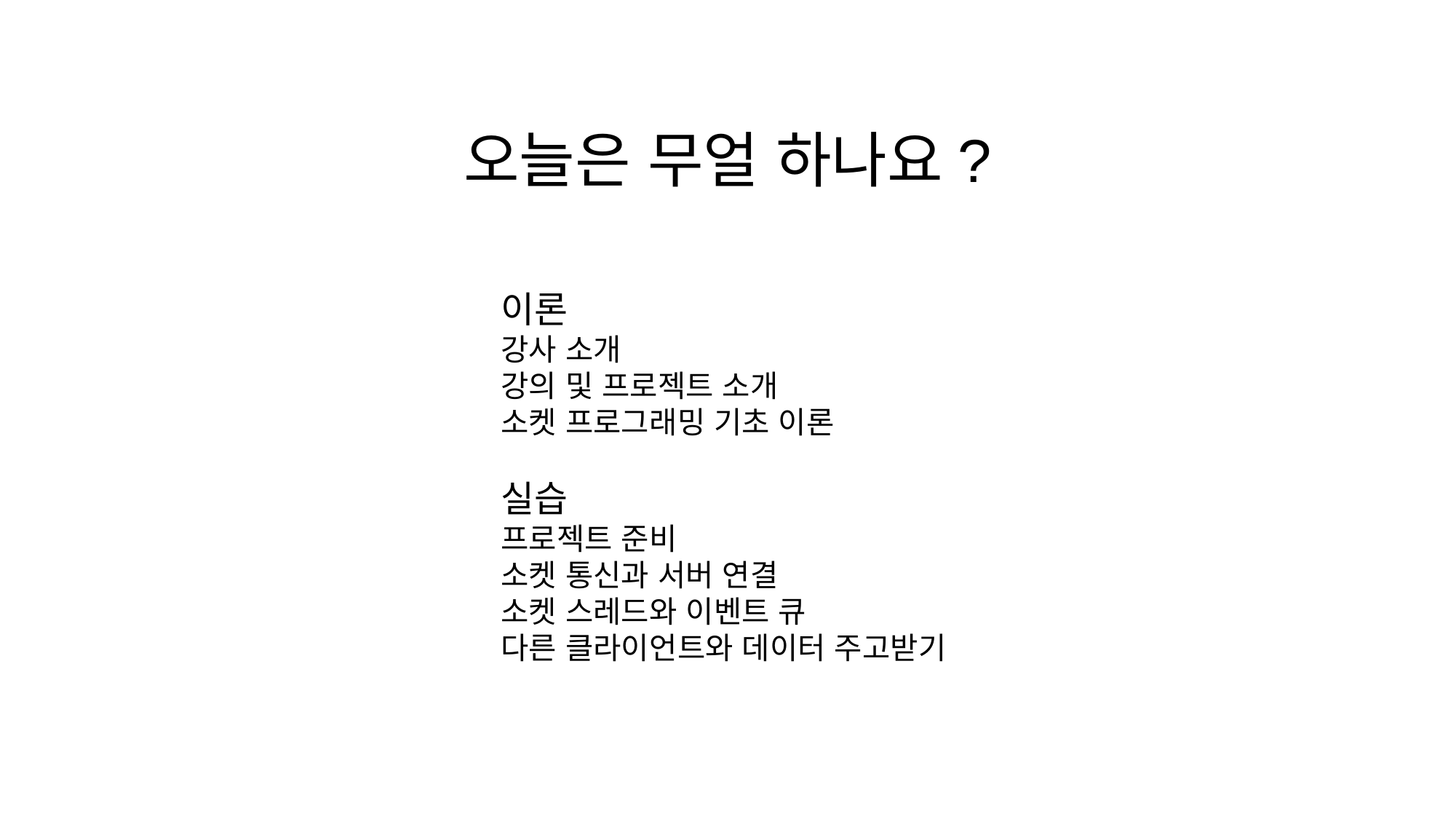

오늘은 무얼 하나요?
이론
강사 소개
강의 및 프로젝트 소개
소켓 프로그래밍 기초 이론

실습
프로젝트 준비
소켓 통신과 서버 연결
소켓 스레드와 이벤트 큐
다른 클라이언트와 데이터 주고받기